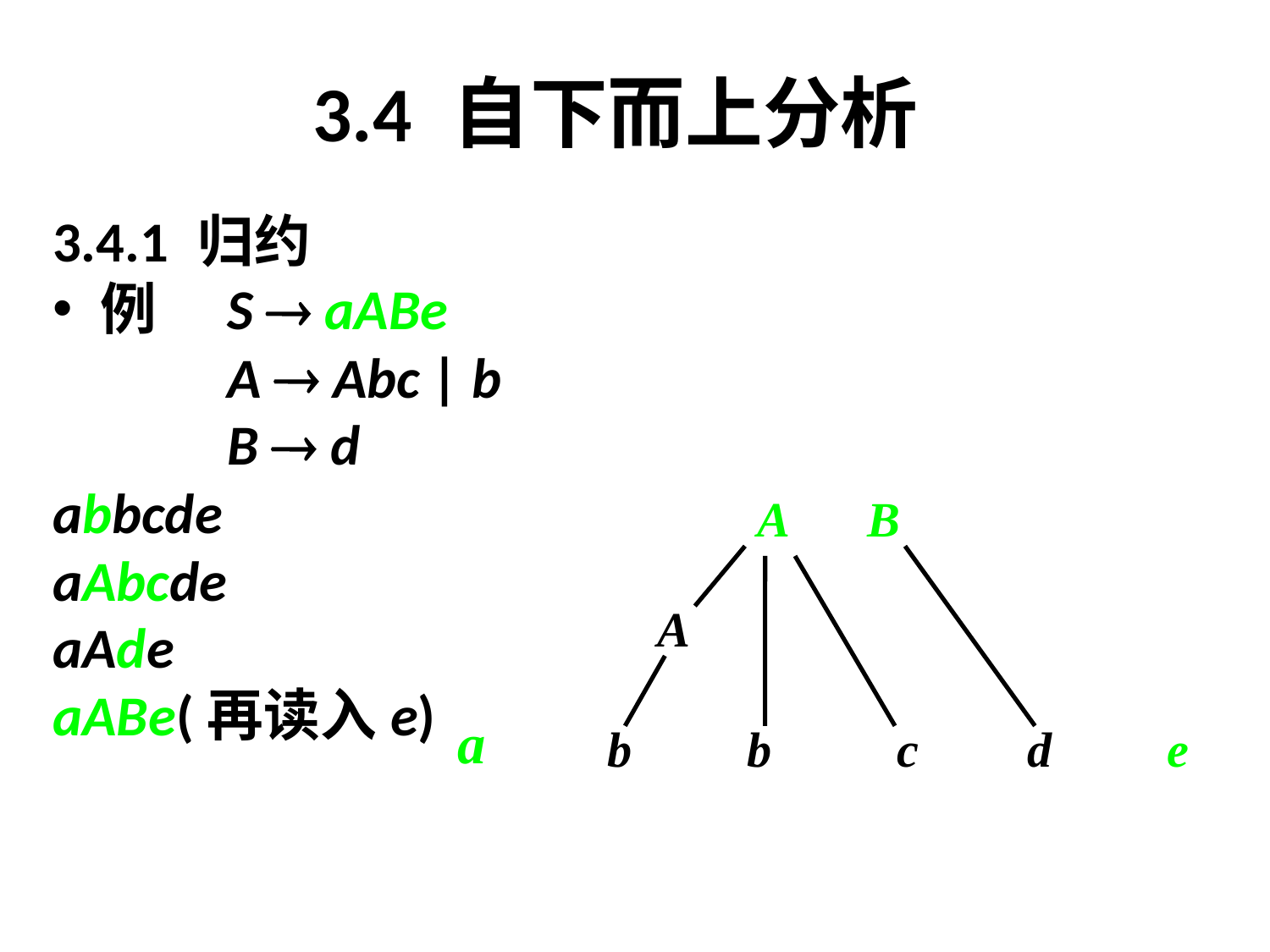

# 3.4 自下而上分析
3.4.1 归约
例	S → aABe
		A → Abc | b
		B → d
abbcde
aAbcde
aAde
aABe(再读入e)

A
B

A

a
b
b
c
d
e